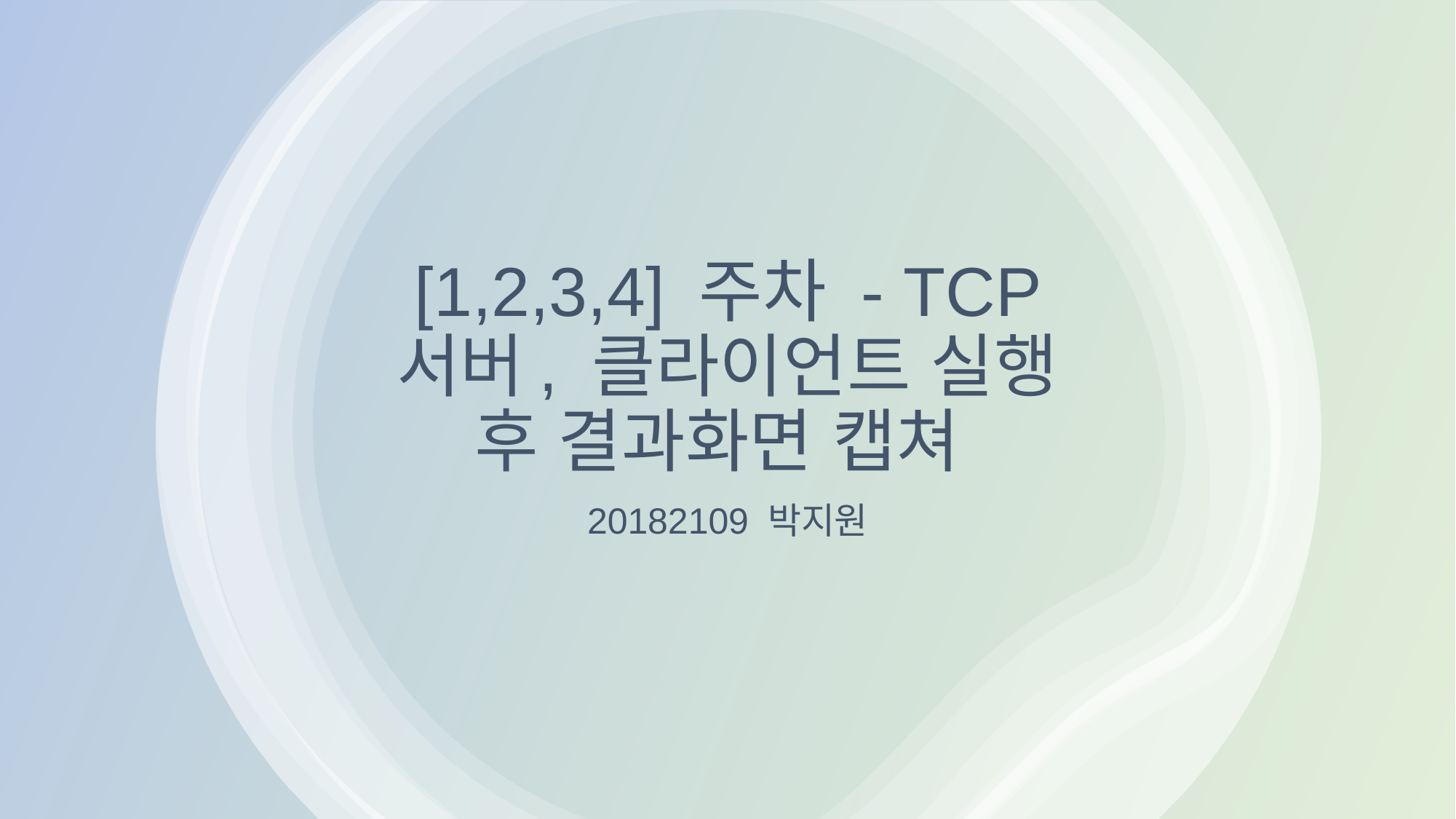

# [1,2,3,4] 주차 - TCP 서버, 클라이언트 실행 후 결과화면 캡쳐
20182109 박지원